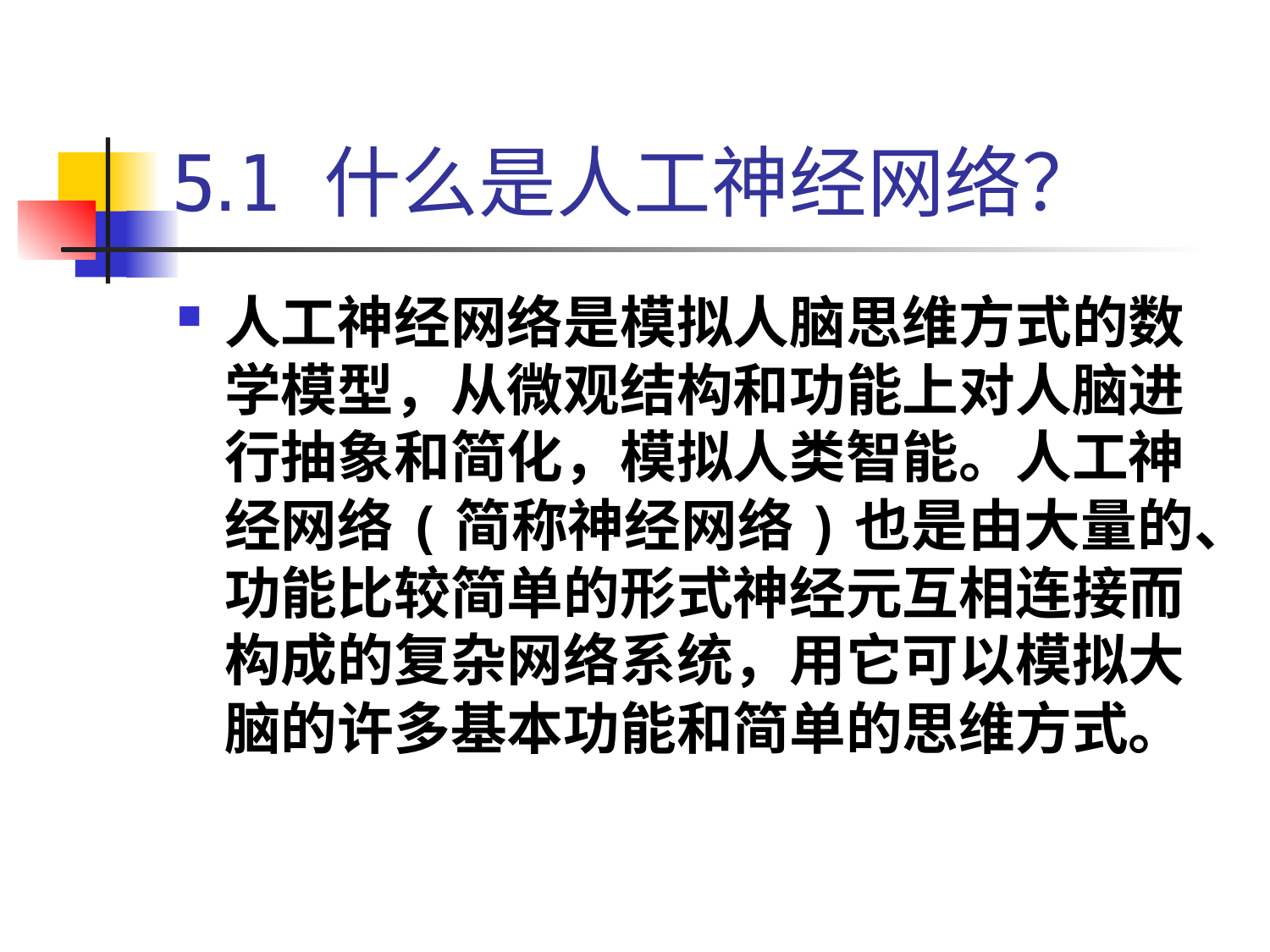

# 5.1 什么是人工神经网络？
人工神经网络是模拟人脑思维方式的数学模型，从微观结构和功能上对人脑进行抽象和简化，模拟人类智能。人工神经网络(简称神经网络)也是由大量的、功能比较简单的形式神经元互相连接而构成的复杂网络系统，用它可以模拟大脑的许多基本功能和简单的思维方式。